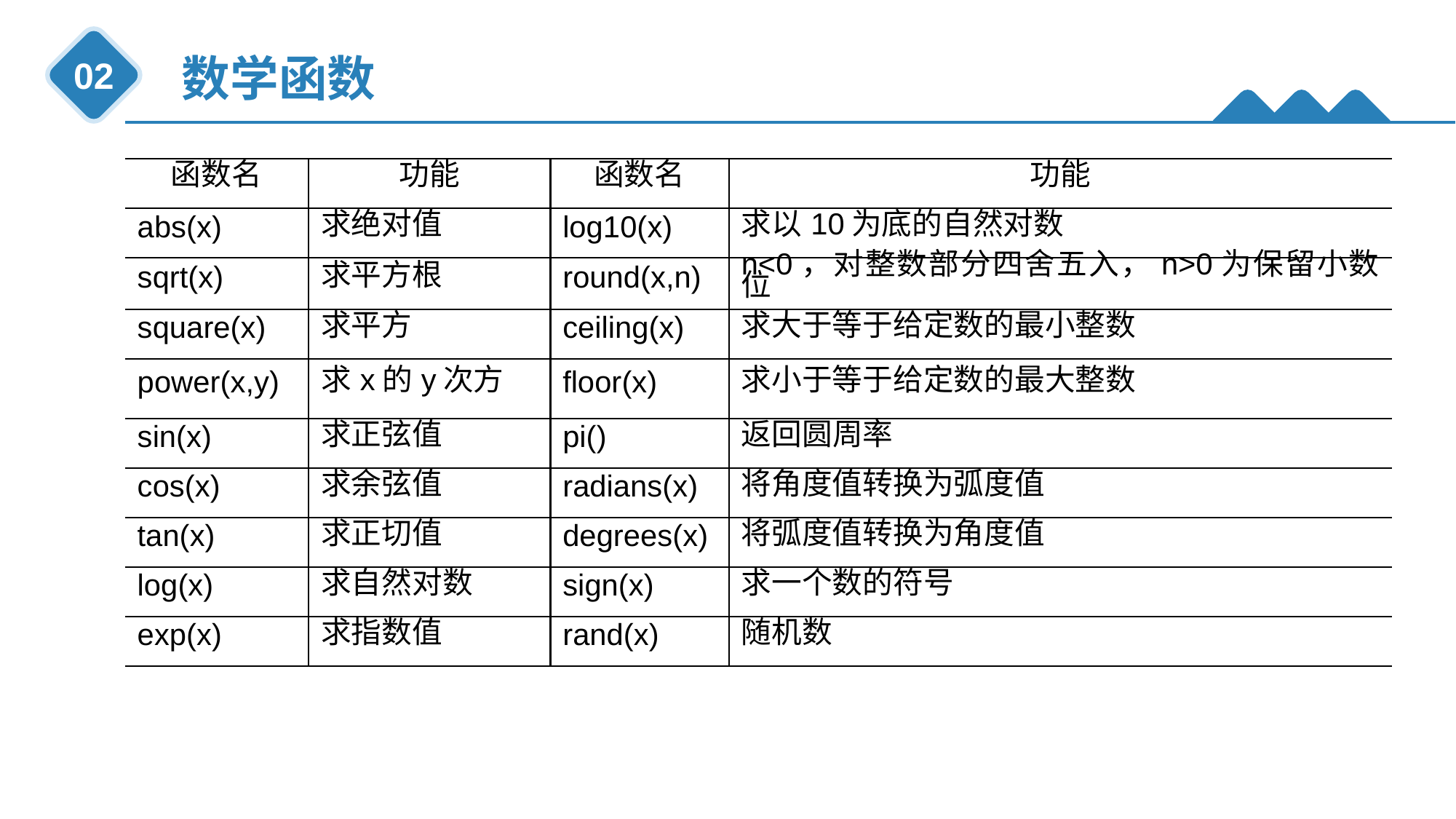

数学函数
02

| 函数名 | 功能 | 函数名 | 功能 |
| --- | --- | --- | --- |
| abs(x) | 求绝对值 | log10(x) | 求以10为底的自然对数 |
| sqrt(x) | 求平方根 | round(x,n) | n<0，对整数部分四舍五入，n>0为保留小数位 |
| square(x) | 求平方 | ceiling(x) | 求大于等于给定数的最小整数 |
| power(x,y) | 求x的y次方 | floor(x) | 求小于等于给定数的最大整数 |
| sin(x) | 求正弦值 | pi() | 返回圆周率 |
| cos(x) | 求余弦值 | radians(x) | 将角度值转换为弧度值 |
| tan(x) | 求正切值 | degrees(x) | 将弧度值转换为角度值 |
| log(x) | 求自然对数 | sign(x) | 求一个数的符号 |
| exp(x) | 求指数值 | rand(x) | 随机数 |